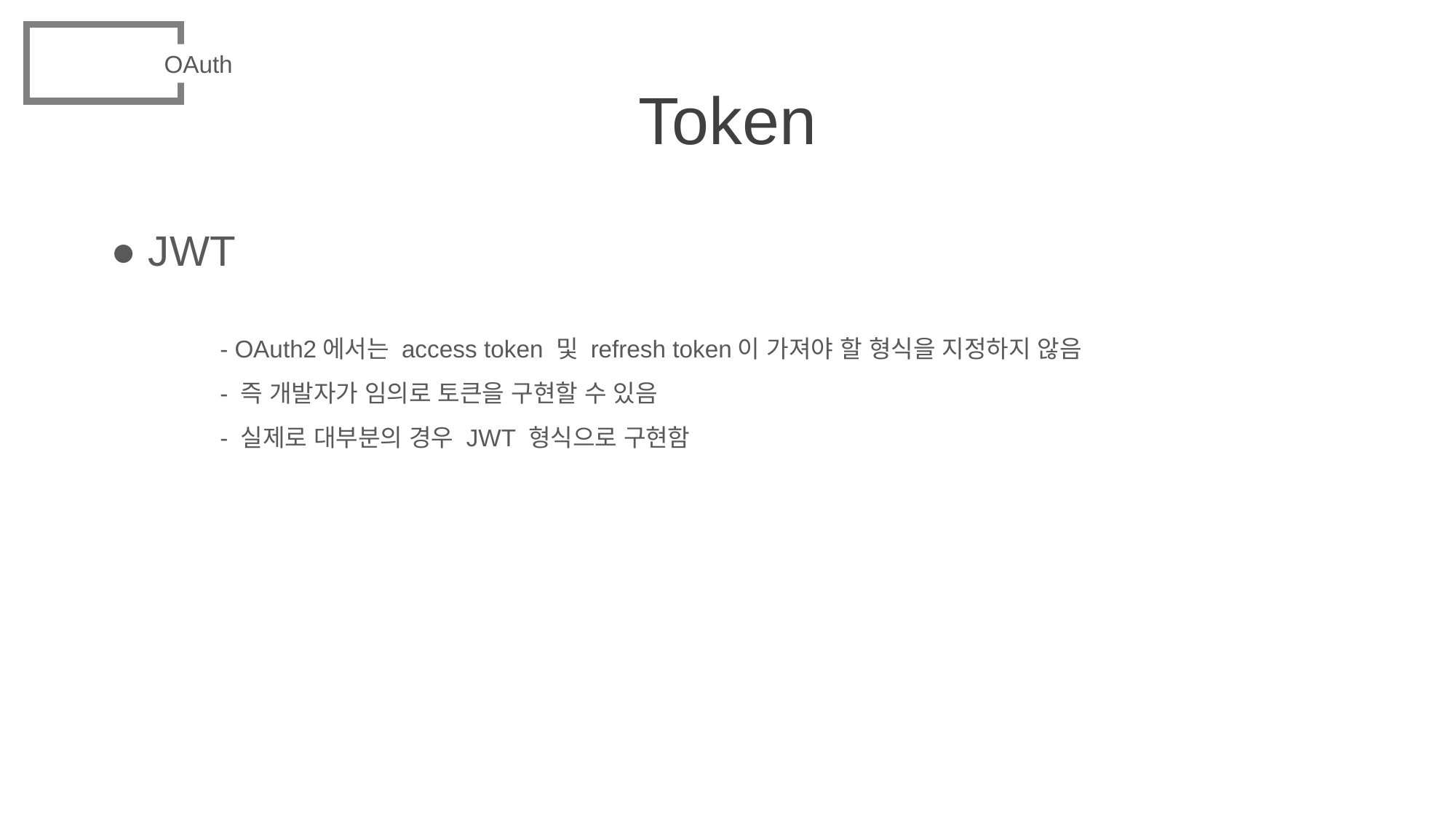

OAuth
# Token
● JWT

	- OAuth2에서는 access token 및 refresh token이 가져야 할 형식을 지정하지 않음
	- 즉 개발자가 임의로 토큰을 구현할 수 있음
	- 실제로 대부분의 경우 JWT 형식으로 구현함